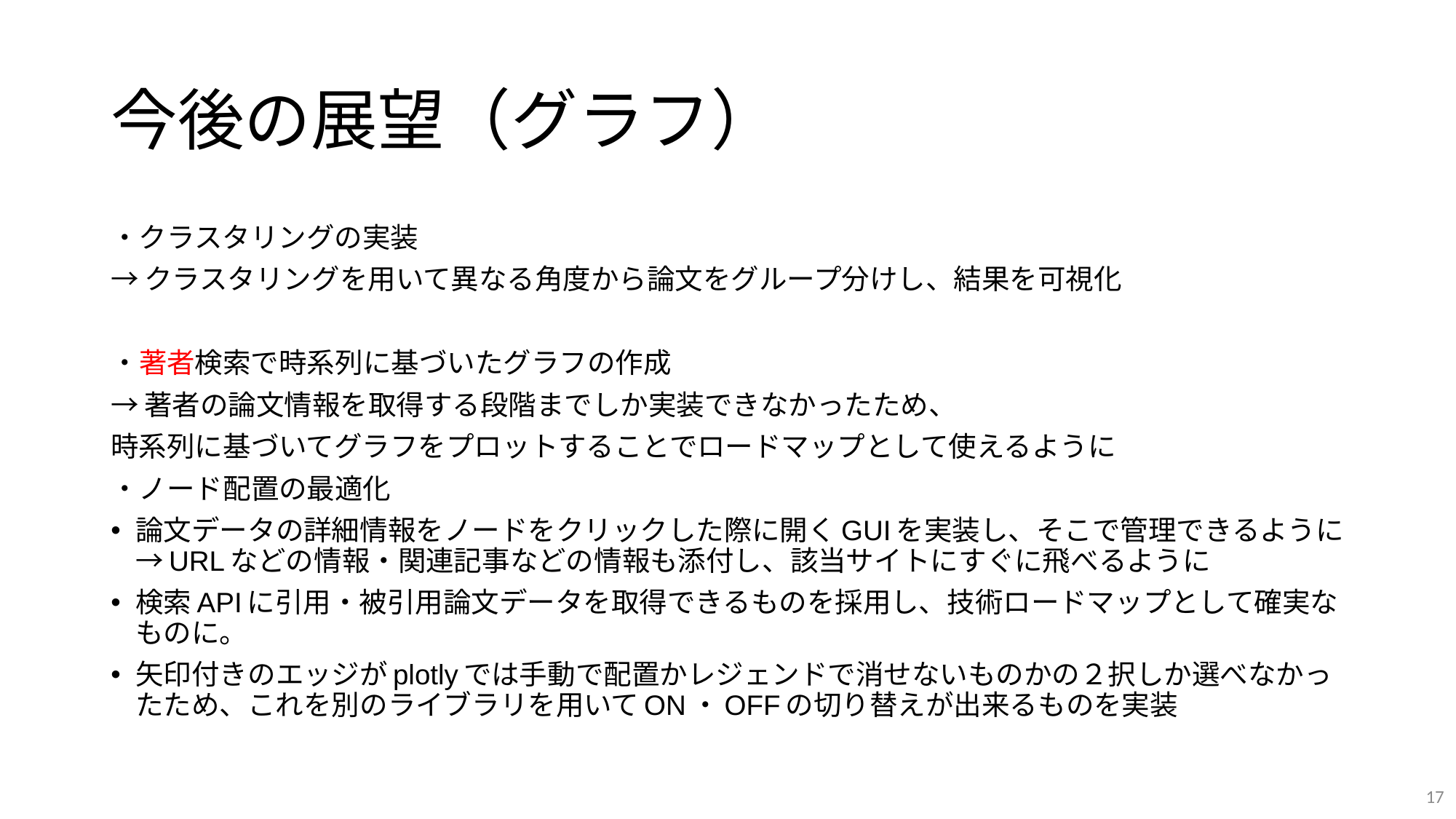

# 今後の展望（グラフ）
・クラスタリングの実装
→クラスタリングを用いて異なる角度から論文をグループ分けし、結果を可視化

・著者検索で時系列に基づいたグラフの作成
→著者の論文情報を取得する段階までしか実装できなかったため、
時系列に基づいてグラフをプロットすることでロードマップとして使えるように
・ノード配置の最適化
論文データの詳細情報をノードをクリックした際に開くGUIを実装し、そこで管理できるように
→URLなどの情報・関連記事などの情報も添付し、該当サイトにすぐに飛べるように
検索APIに引用・被引用論文データを取得できるものを採用し、技術ロードマップとして確実なものに。
矢印付きのエッジがplotlyでは手動で配置かレジェンドで消せないものかの２択しか選べなかったため、これを別のライブラリを用いてON・OFFの切り替えが出来るものを実装
17